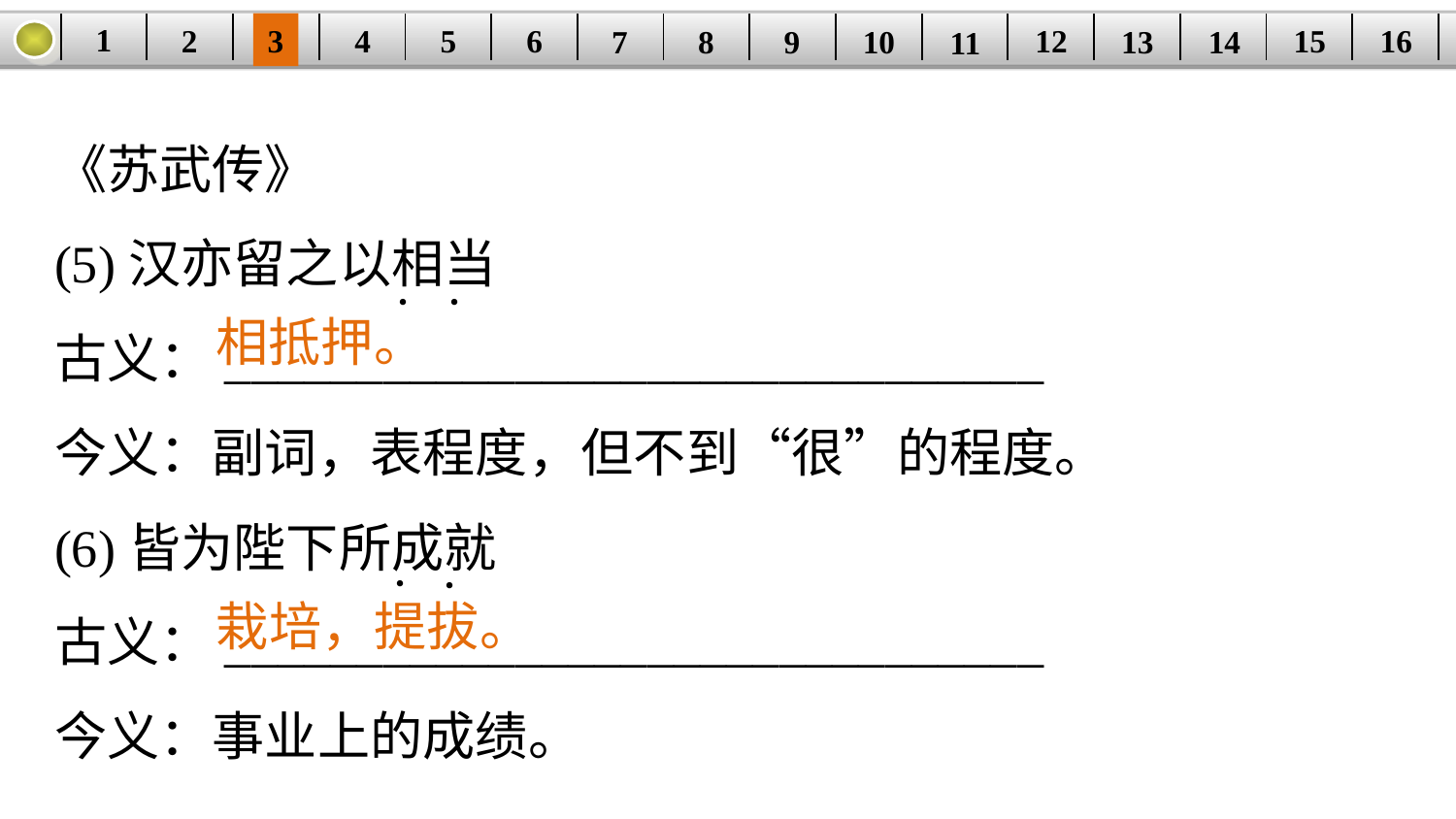

1
2
3
4
16
|  |  |  |  |  |  |  |  |  |  |  |  |  |  |  |  |
| --- | --- | --- | --- | --- | --- | --- | --- | --- | --- | --- | --- | --- | --- | --- | --- |
5
6
15
12
7
8
14
9
10
13
11

《苏武传》
(5)汉亦留之以相当
古义：_______________________________
今义：副词，表程度，但不到“很”的程度。
(6)皆为陛下所成就
古义：_______________________________
今义：事业上的成绩。
·
·
相抵押。
·
·
栽培，提拔。